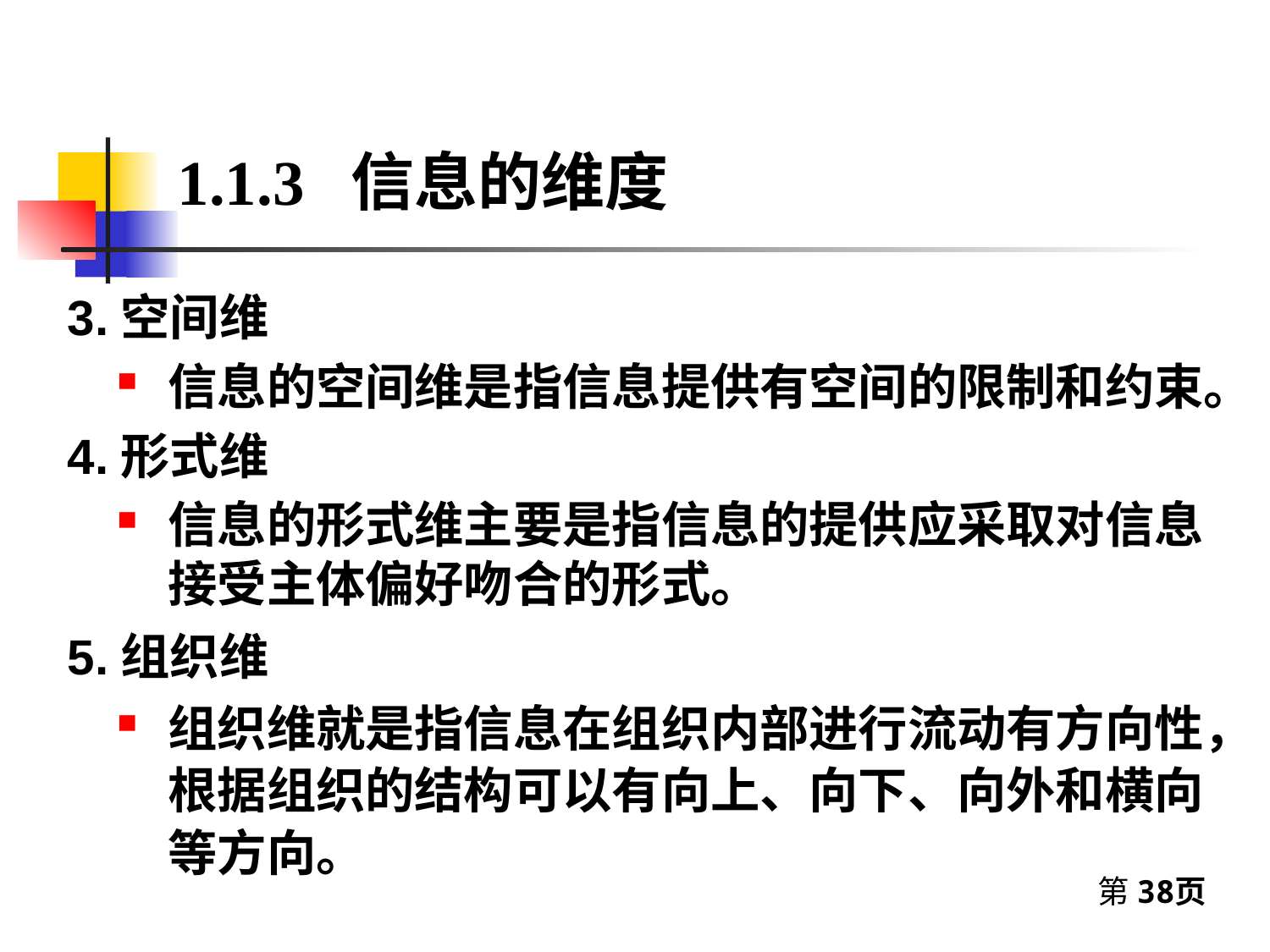

1.1.3  信息的维度
3.空间维
信息的空间维是指信息提供有空间的限制和约束。
4.形式维
信息的形式维主要是指信息的提供应采取对信息接受主体偏好吻合的形式。
5.组织维
组织维就是指信息在组织内部进行流动有方向性，根据组织的结构可以有向上、向下、向外和横向等方向。